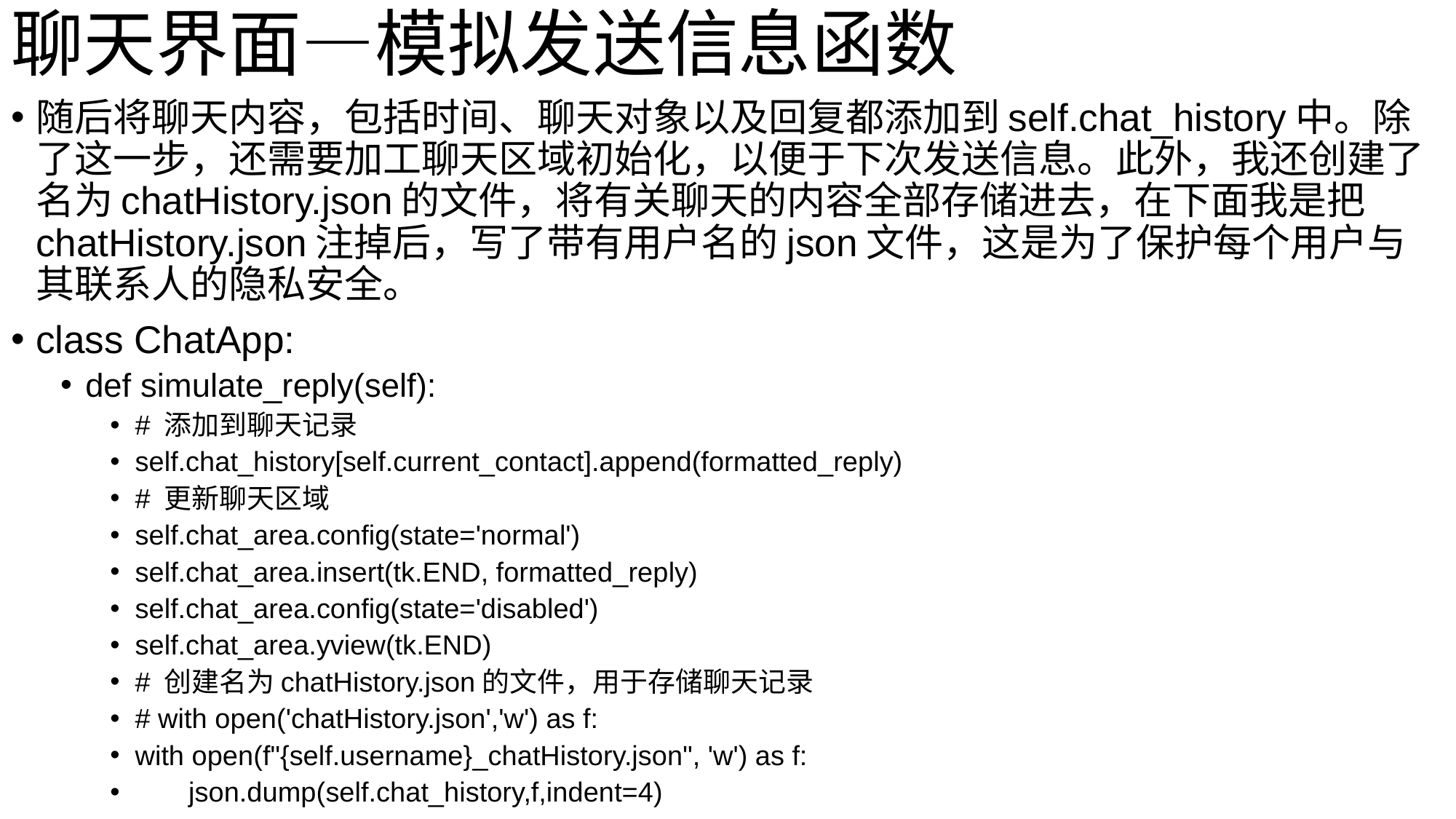

# 聊天界面—模拟发送信息函数
随后将聊天内容，包括时间、聊天对象以及回复都添加到self.chat_history中。除了这一步，还需要加工聊天区域初始化，以便于下次发送信息。此外，我还创建了名为chatHistory.json的文件，将有关聊天的内容全部存储进去，在下面我是把chatHistory.json注掉后，写了带有用户名的json文件，这是为了保护每个用户与其联系人的隐私安全。
class ChatApp:
def simulate_reply(self):
# 添加到聊天记录
self.chat_history[self.current_contact].append(formatted_reply)
# 更新聊天区域
self.chat_area.config(state='normal')
self.chat_area.insert(tk.END, formatted_reply)
self.chat_area.config(state='disabled')
self.chat_area.yview(tk.END)
# 创建名为chatHistory.json的文件，用于存储聊天记录
# with open('chatHistory.json','w') as f:
with open(f"{self.username}_chatHistory.json", 'w') as f:
       json.dump(self.chat_history,f,indent=4)